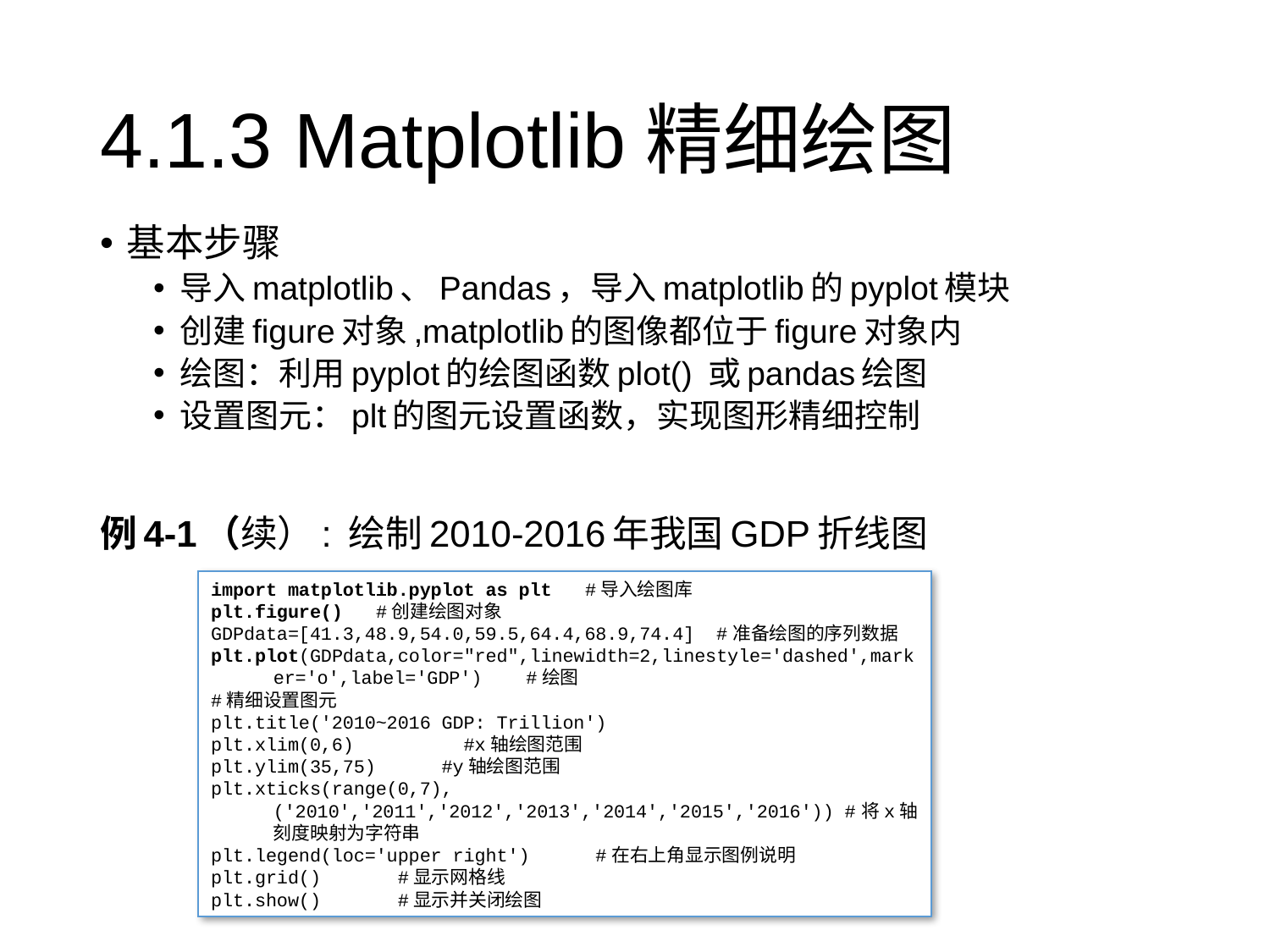

# 4.1.3 Matplotlib精细绘图
基本步骤
导入matplotlib、Pandas，导入matplotlib的pyplot模块
创建figure对象,matplotlib的图像都位于figure对象内
绘图：利用pyplot的绘图函数plot() 或pandas绘图
设置图元：plt的图元设置函数，实现图形精细控制

例4-1（续）: 绘制2010-2016年我国GDP折线图
import matplotlib.pyplot as plt   #导入绘图库
plt.figure()   #创建绘图对象
GDPdata=[41.3,48.9,54.0,59.5,64.4,68.9,74.4]  #准备绘图的序列数据
plt.plot(GDPdata,color="red",linewidth=2,linestyle='dashed',marker='o',label='GDP')    #绘图
#精细设置图元
plt.title('2010~2016 GDP: Trillion')
plt.xlim(0,6)          #x轴绘图范围
plt.ylim(35,75)      #y轴绘图范围
plt.xticks(range(0,7),('2010','2011','2012','2013','2014','2015','2016')) #将x轴刻度映射为字符串
plt.legend(loc='upper right')      #在右上角显示图例说明
plt.grid()       #显示网格线
plt.show()       #显示并关闭绘图